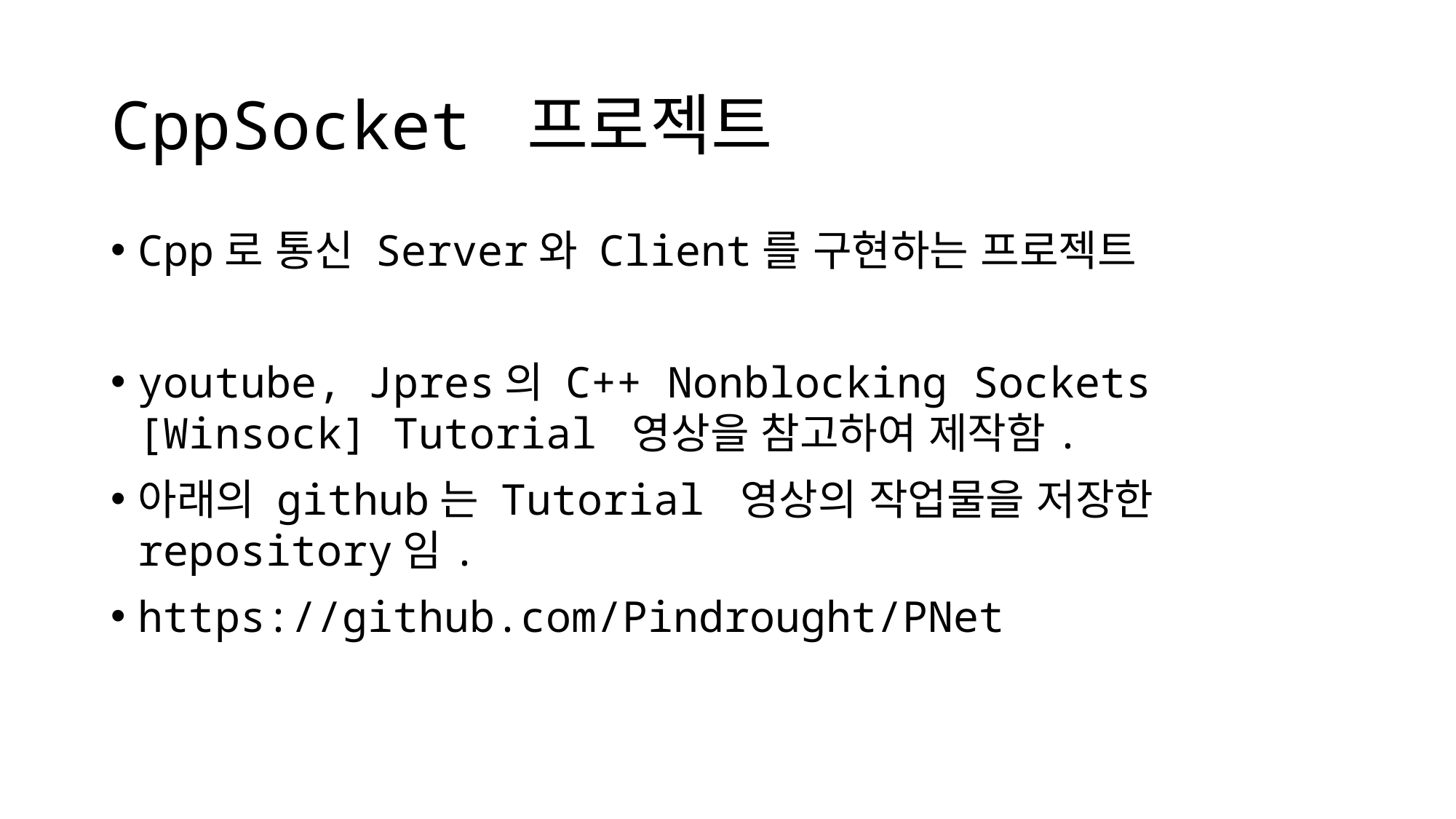

# CppSocket 프로젝트
Cpp로 통신 Server와 Client를 구현하는 프로젝트

youtube, Jpres의 C++ Nonblocking Sockets [Winsock] Tutorial 영상을 참고하여 제작함.
아래의 github는 Tutorial 영상의 작업물을 저장한 repository임.
https://github.com/Pindrought/PNet